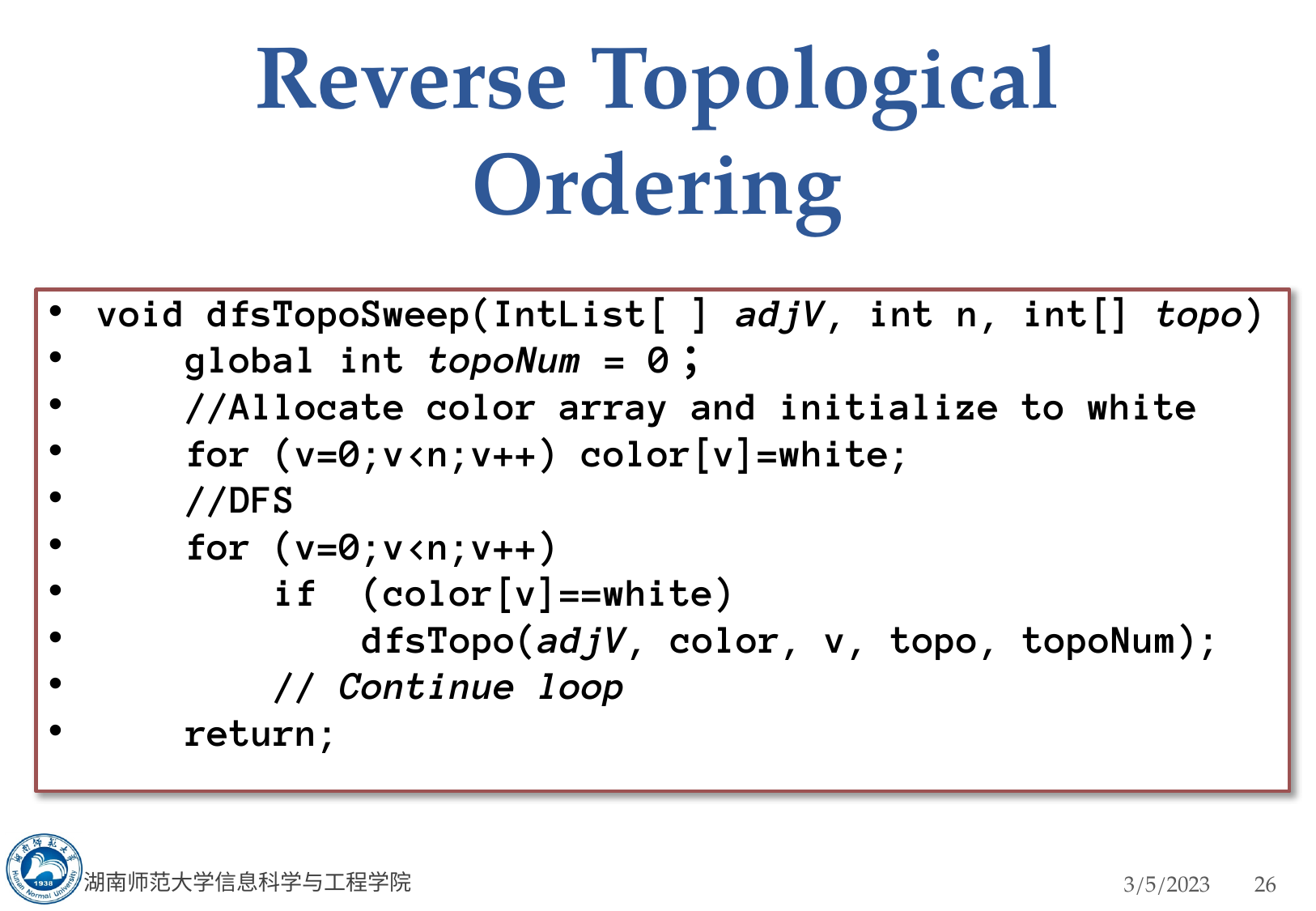

# Reverse Topological Ordering
void dfsTopoSweep(IntList[ ] adjV, int n, int[] topo)
    global int topoNum = 0；
    //Allocate color array and initialize to white
    for (v=0;v<n;v++) color[v]=white;
    //DFS
    for (v=0;v<n;v++)
        if  (color[v]==white)
            dfsTopo(adjV, color, v, topo, topoNum);
        // Continue loop
    return;
湖南师范大学信息科学与工程学院
3/5/2023
26